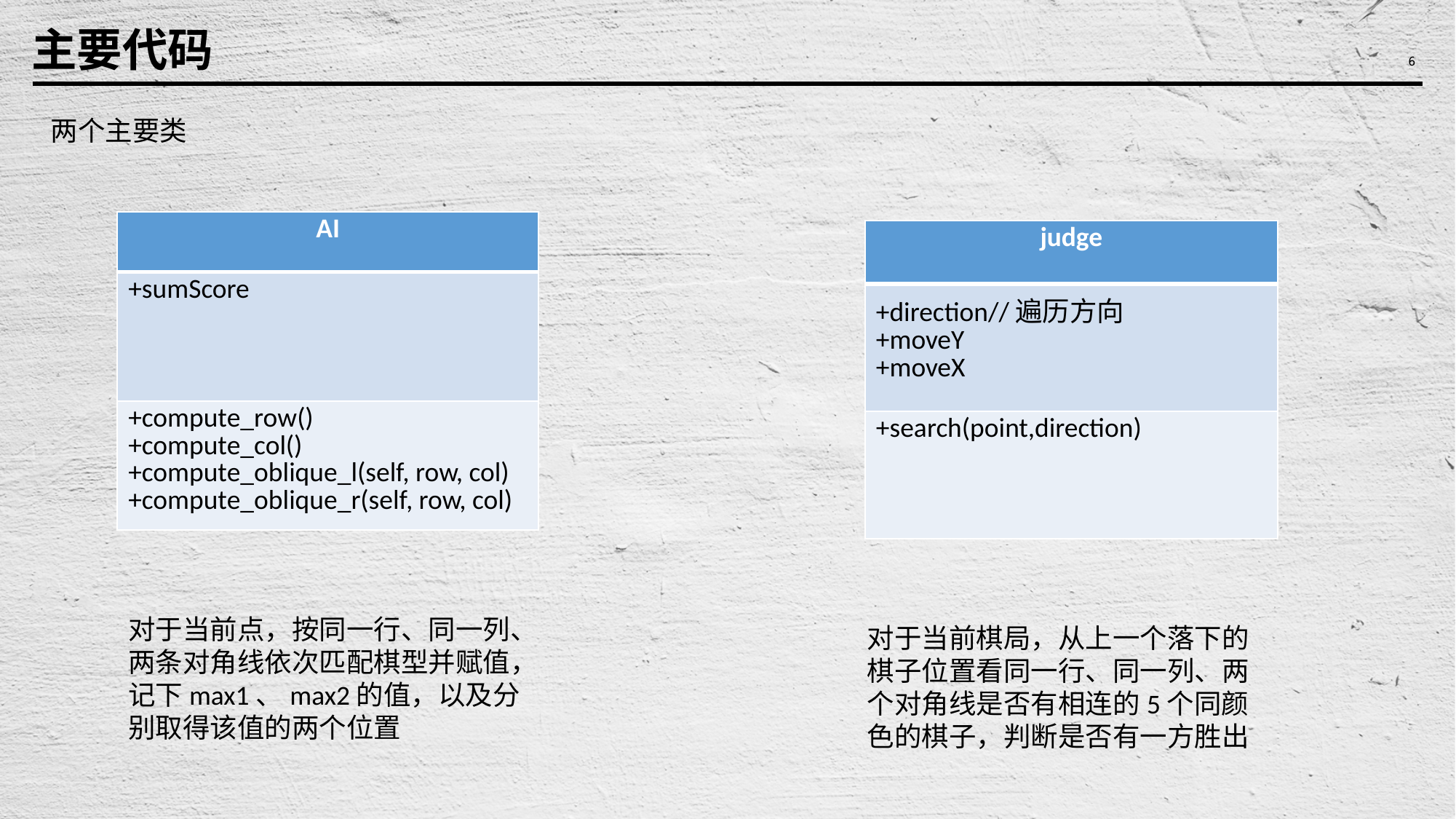

主要代码
6
两个主要类
| AI |
| --- |
| +sumScore |
| +compute\_row() +compute\_col() +compute\_oblique\_l(self, row, col) +compute\_oblique\_r(self, row, col) |
| judge |
| --- |
| +direction//遍历方向 +moveY +moveX |
| +search(point,direction) |
对于当前点，按同一行、同一列、两条对角线依次匹配棋型并赋值，记下max1、max2的值，以及分别取得该值的两个位置
对于当前棋局，从上一个落下的棋子位置看同一行、同一列、两个对角线是否有相连的5个同颜色的棋子，判断是否有一方胜出